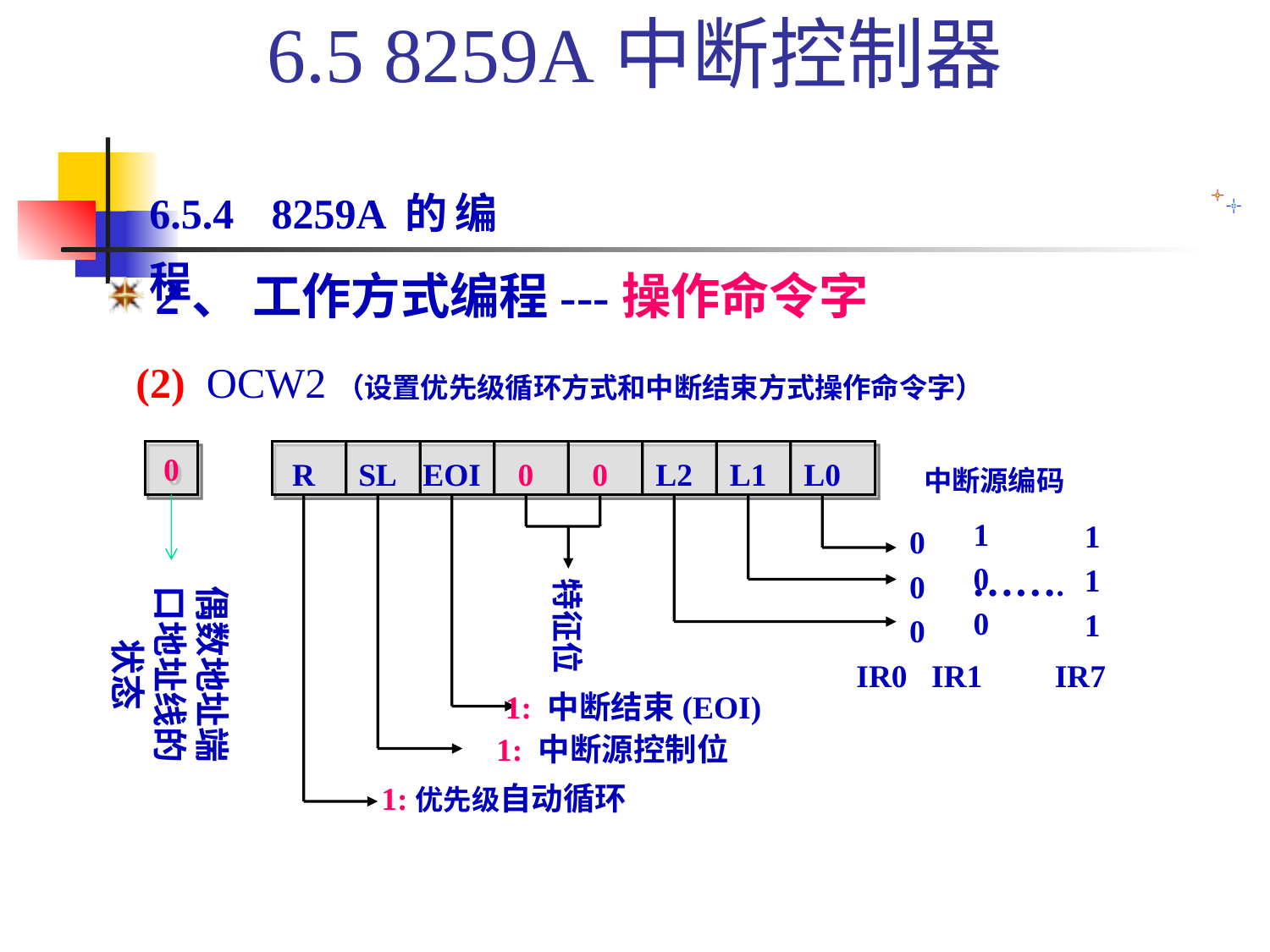

6.5 8259A中断控制器
6.5.4  8259A的编程
 2、 工作方式编程---操作命令字
(2)  OCW2（设置优先级循环方式和中断结束方式操作命令字）
0

R
SL
EOI
0
0
L2
L1
L0
中断源编码

1
1
1

1
0
0

0
0
0

特征位

…….
偶数地址端口地址线的状态

IR0   IR1         IR7
1: 中断结束(EOI)

1: 中断源控制位

1:优先级自动循环